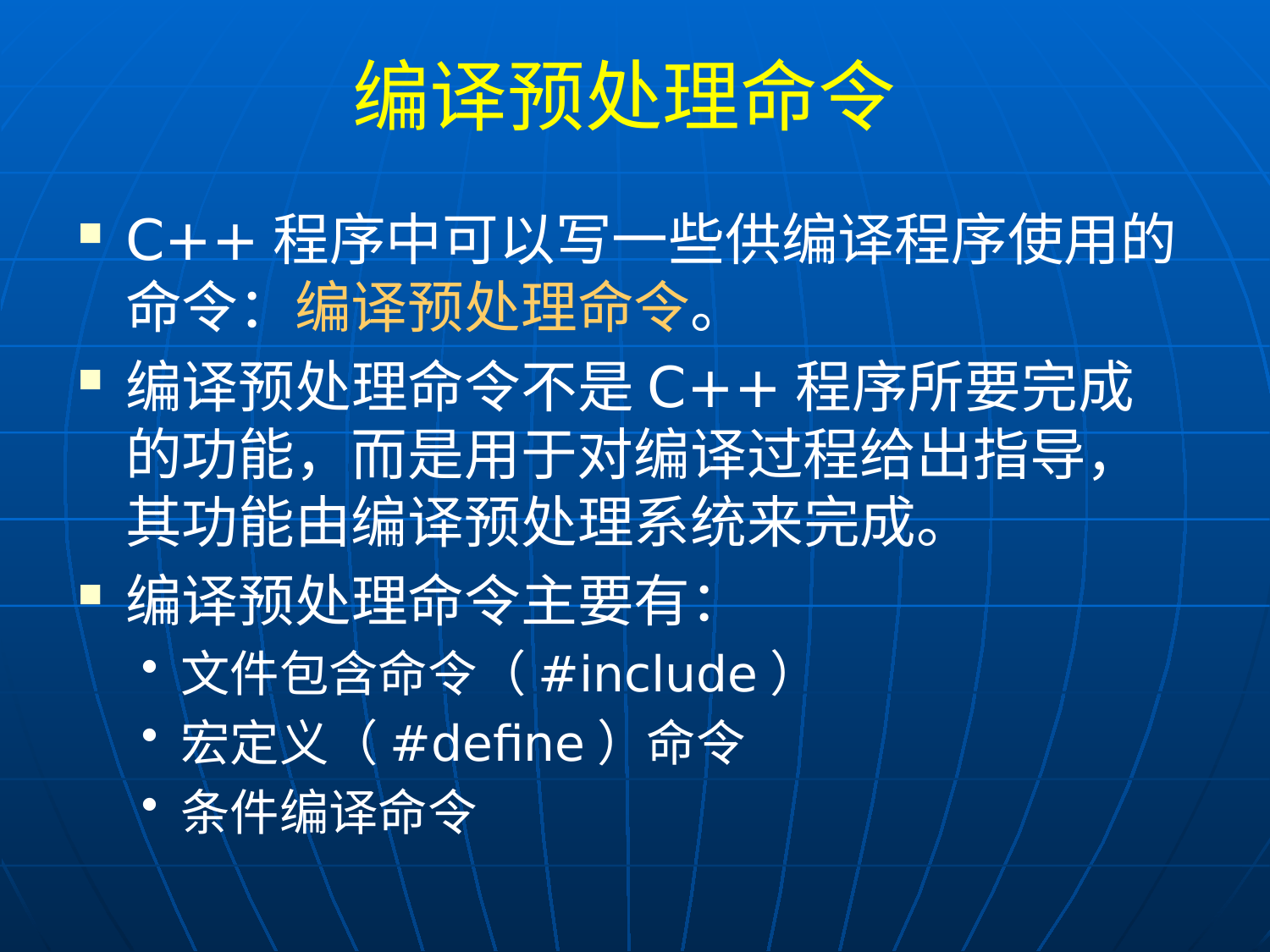

# 编译预处理命令
C++程序中可以写一些供编译程序使用的命令：编译预处理命令。
编译预处理命令不是C++程序所要完成的功能，而是用于对编译过程给出指导，其功能由编译预处理系统来完成。
编译预处理命令主要有：
文件包含命令（#include）
宏定义（#define）命令
条件编译命令